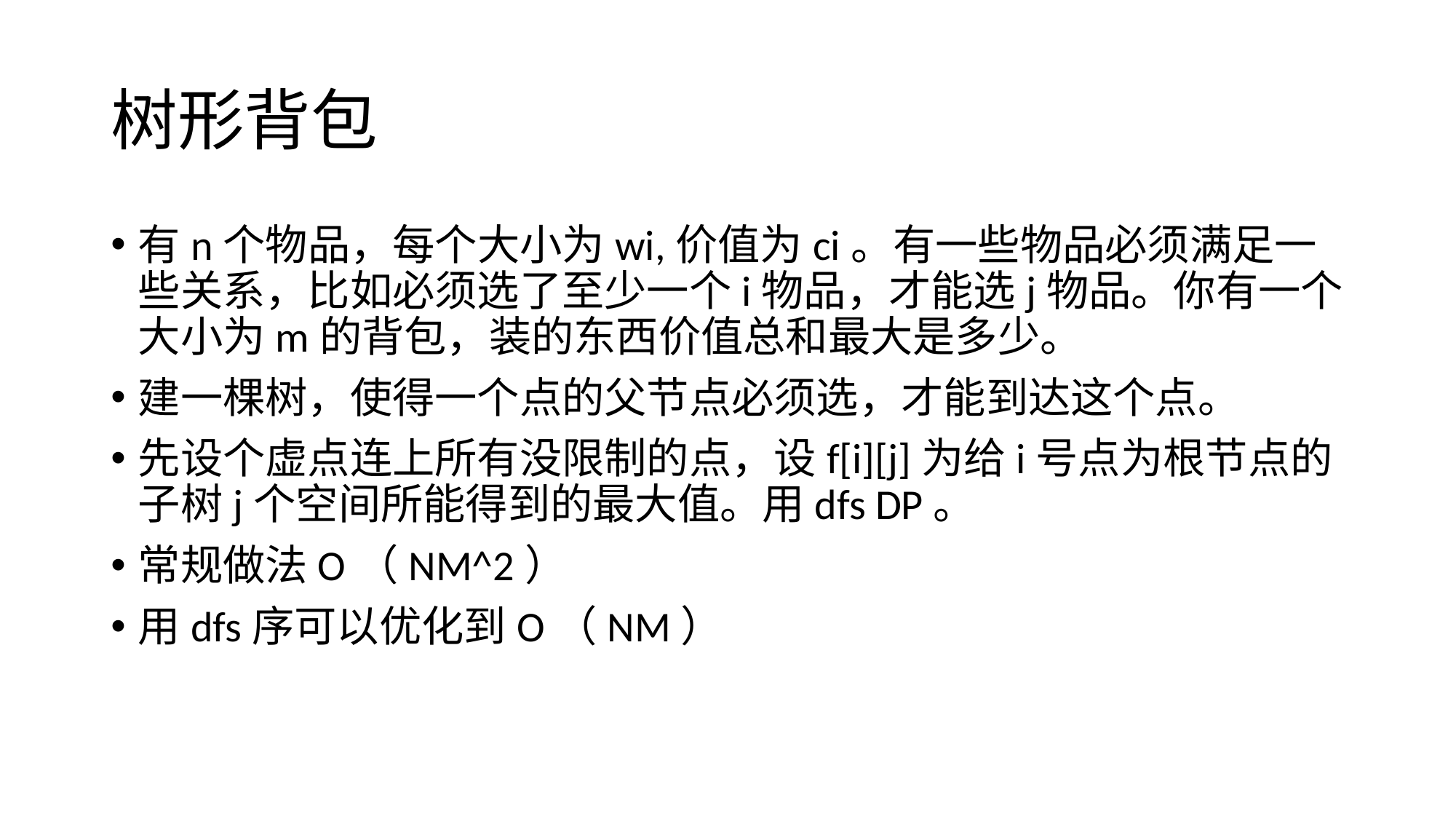

# 树形背包
有n个物品，每个大小为wi,价值为ci。有一些物品必须满足一些关系，比如必须选了至少一个i物品，才能选j物品。你有一个大小为m的背包，装的东西价值总和最大是多少。
建一棵树，使得一个点的父节点必须选，才能到达这个点。
先设个虚点连上所有没限制的点，设f[i][j]为给i号点为根节点的子树j个空间所能得到的最大值。用dfs DP。
常规做法O（NM^2）
用dfs序可以优化到O（NM）